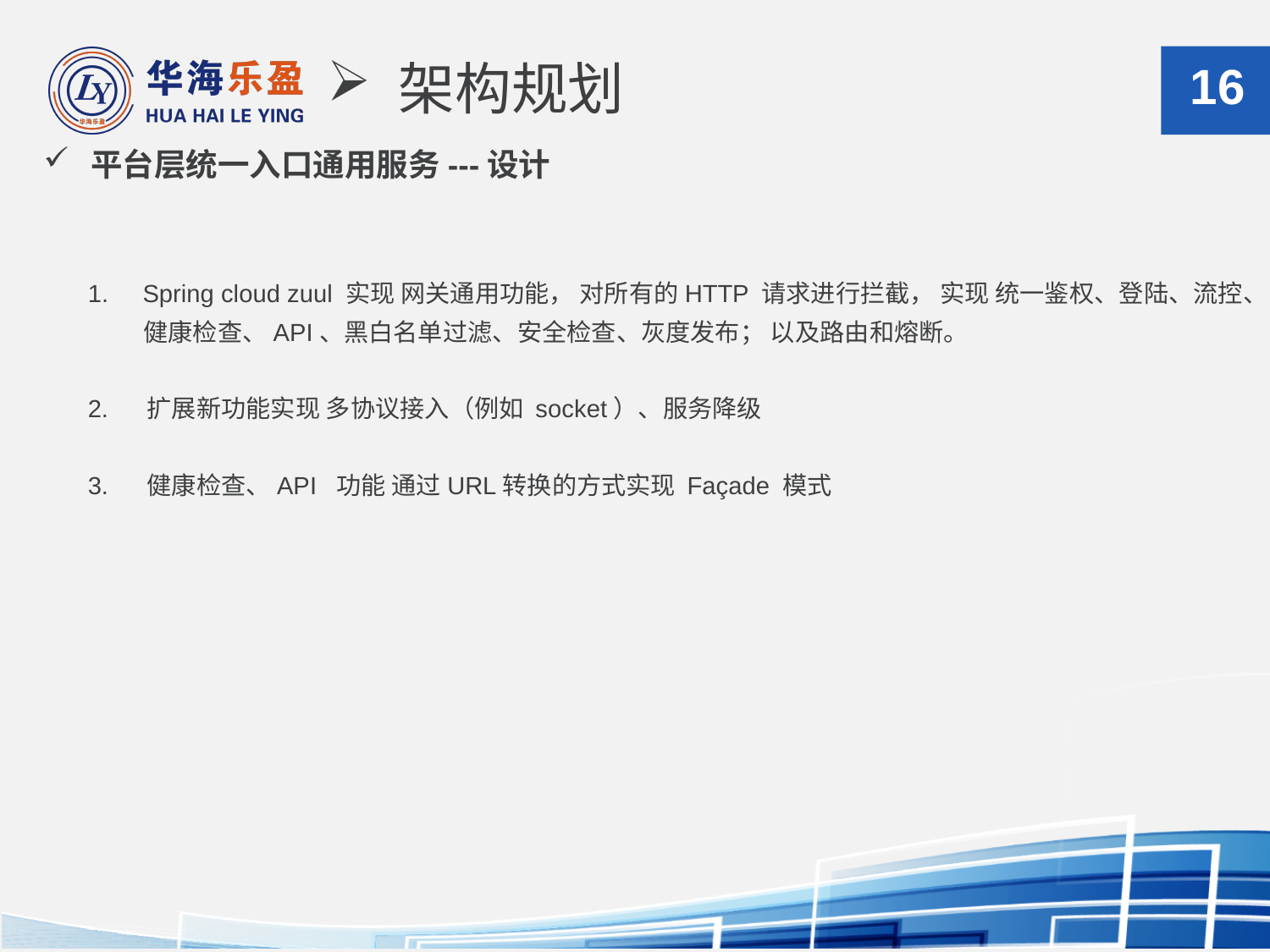

架构规划
16
# 平台层统一入口通用服务---设计
 Spring cloud zuul 实现 网关通用功能， 对所有的HTTP 请求进行拦截， 实现 统一鉴权、登陆、流控、
         健康检查、API、黑白名单过滤、安全检查、灰度发布； 以及路由和熔断。

 扩展新功能实现 多协议接入（例如 socket）、服务降级

 健康检查、API  功能 通过URL转换的方式实现 Façade 模式